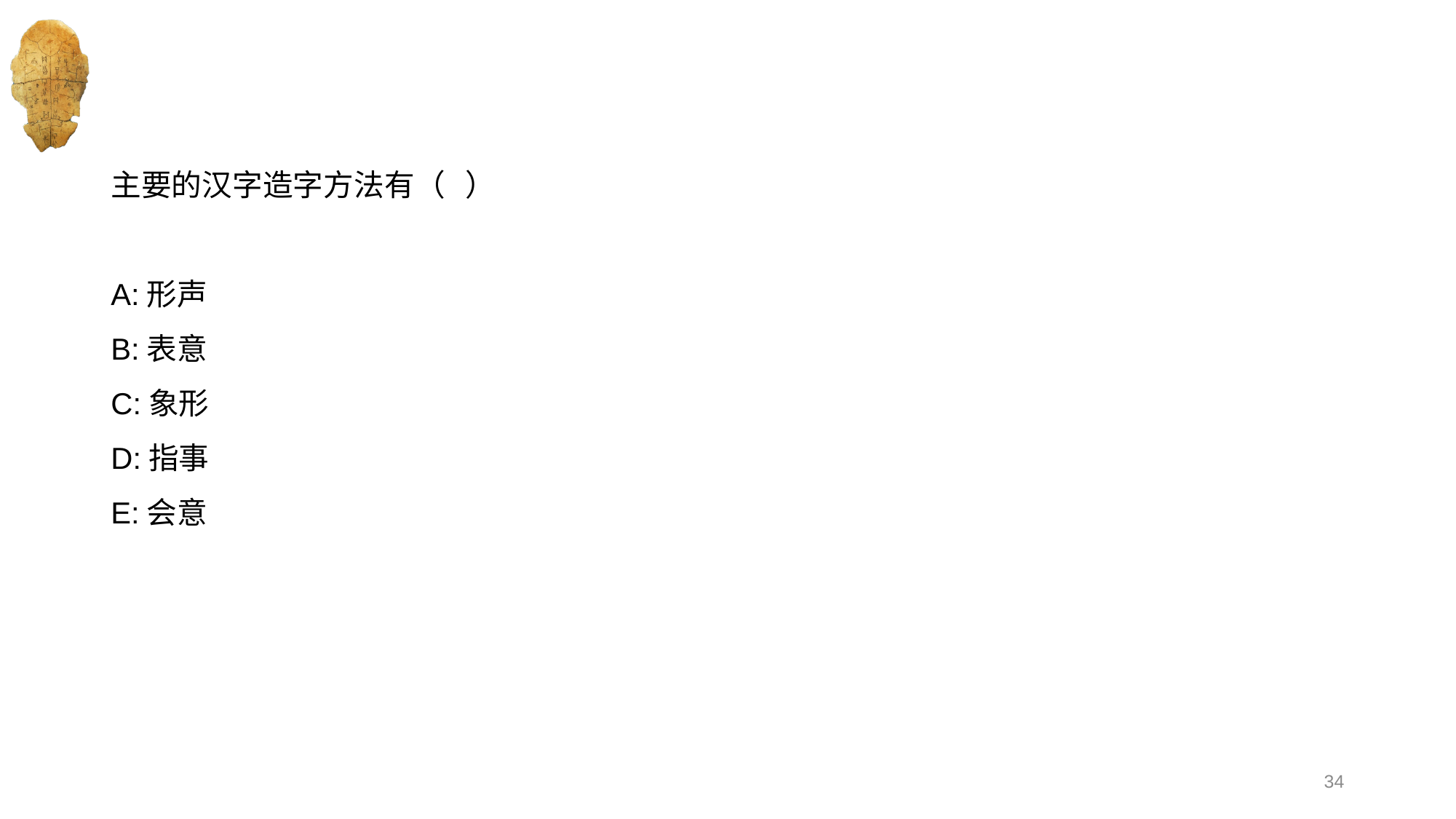

#
主要的汉字造字方法有（   ）

A:形声
B:表意
C:象形
D:指事
E:会意

34